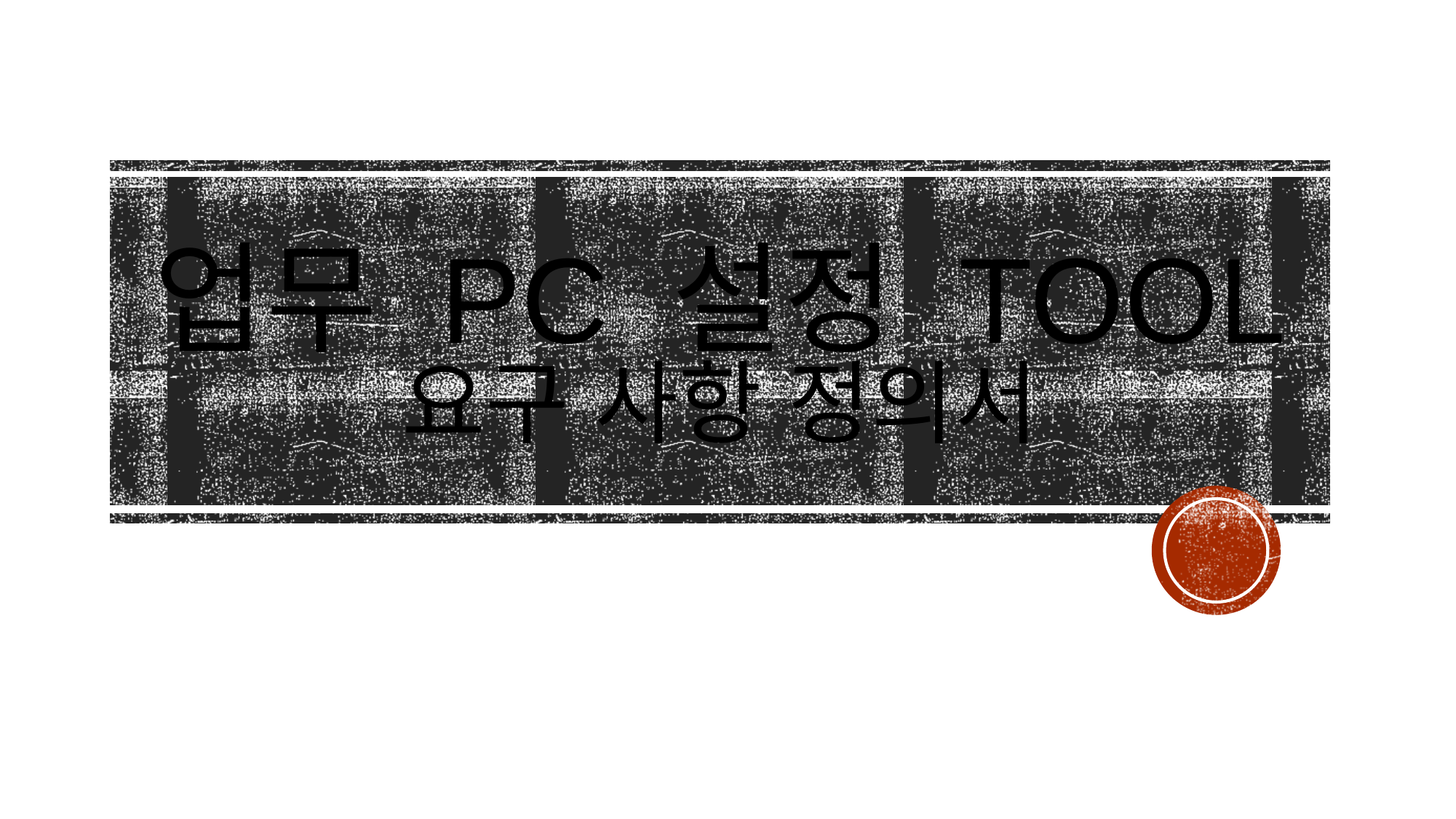

# 업무 PC 설정 Tool 요구 사항 정의서